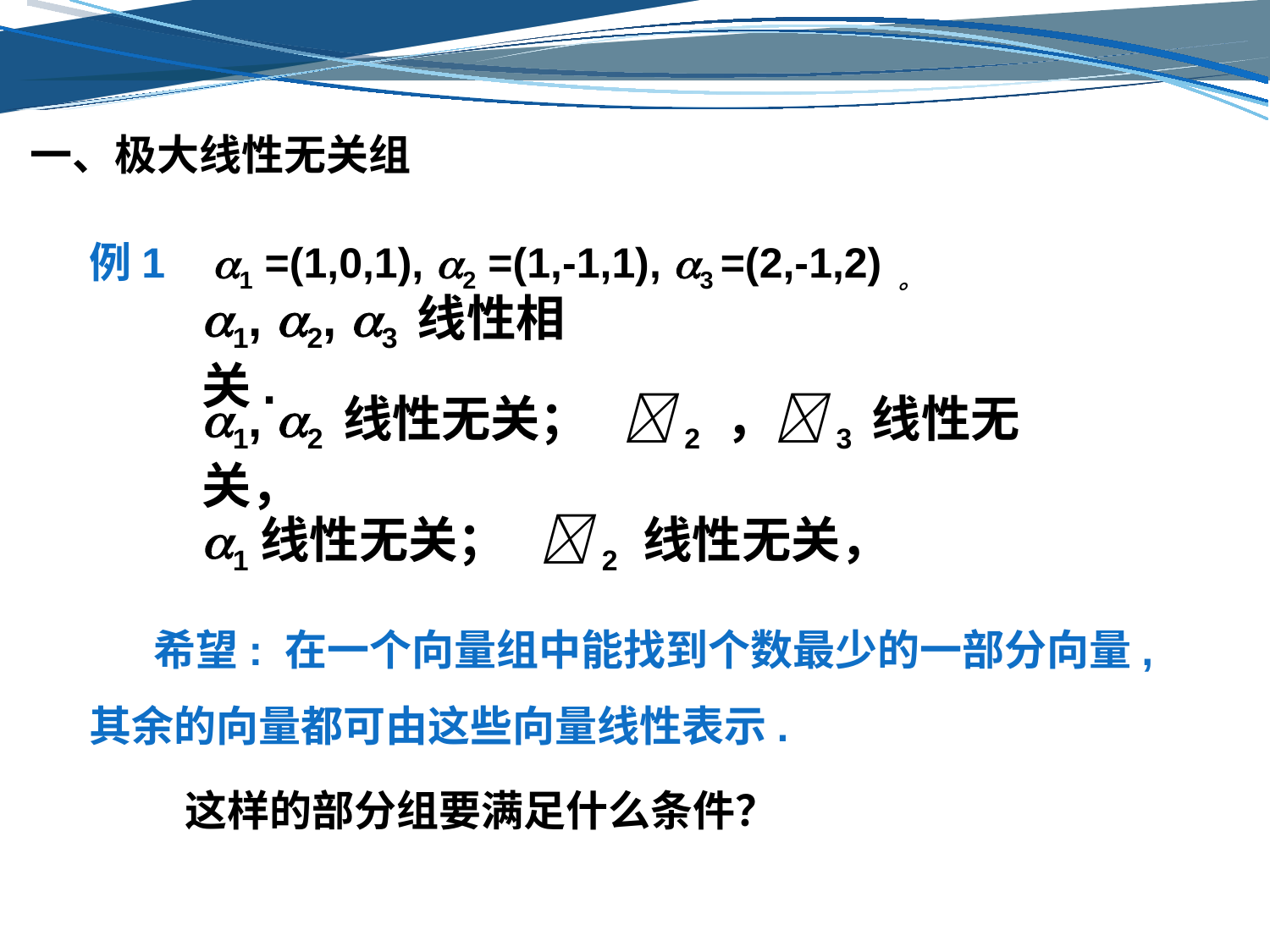

一、极大线性无关组
例1    α1 =(1,0,1), α2 =(1,-1,1), α3 =(2,-1,2) 。
α1, α2, α3 线性相关.
α1, α2 线性无关；   α2 ，α3 线性无关，
α1线性无关；   α2 线性无关，
        希望: 在一个向量组中能找到个数最少的一部分向量, 其余的向量都可由这些向量线性表示.

这样的部分组要满足什么条件？